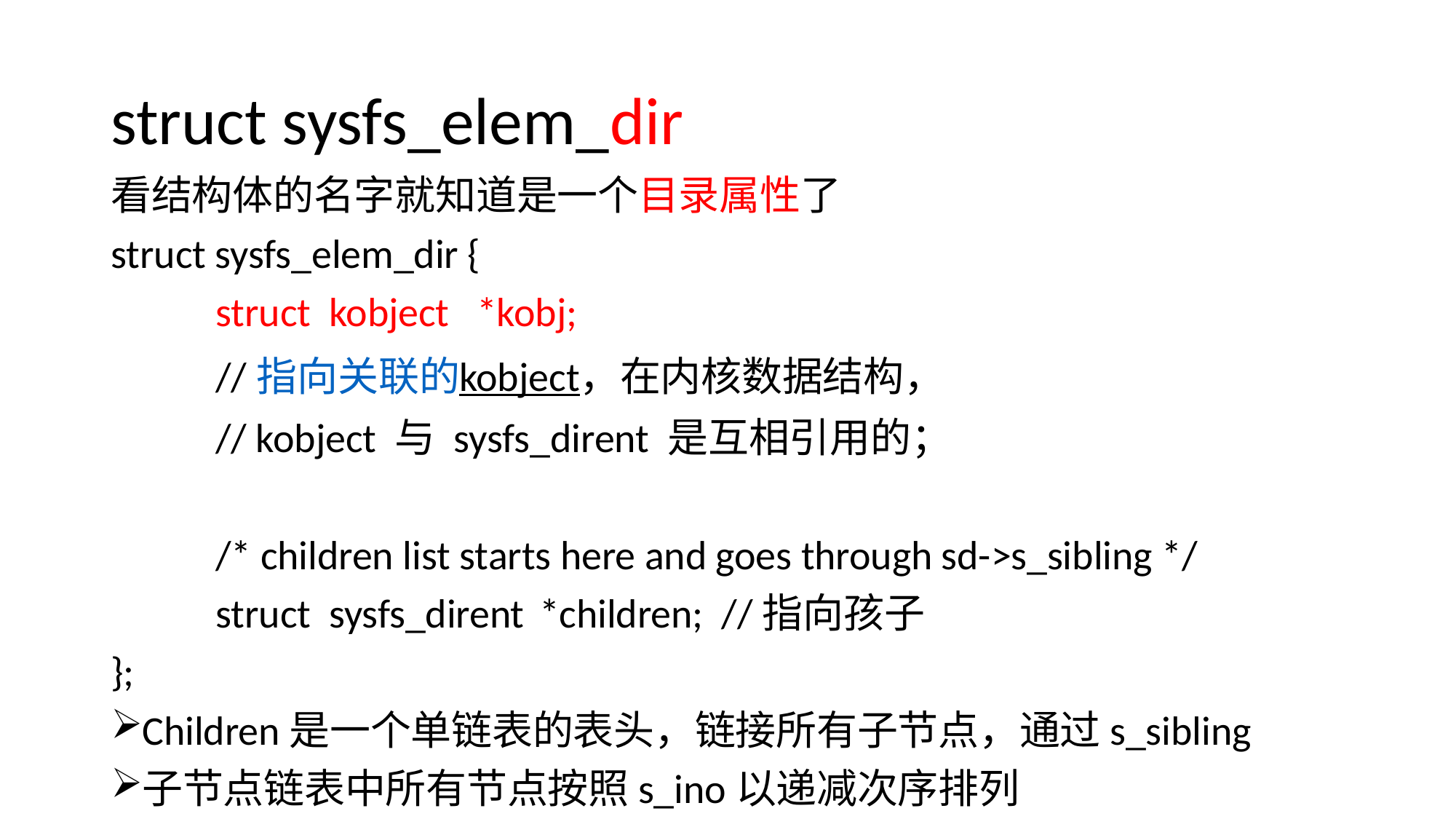

# struct sysfs_elem_dir
看结构体的名字就知道是一个目录属性了
struct sysfs_elem_dir {
	struct  kobject   *kobj;
	//指向关联的kobject，在内核数据结构，
	// kobject 与 sysfs_dirent 是互相引用的；

	/* children list starts here and goes through sd->s_sibling */
	struct  sysfs_dirent	 *children;  //指向孩子
};
Children是一个单链表的表头，链接所有子节点，通过s_sibling
子节点链表中所有节点按照s_ino以递减次序排列